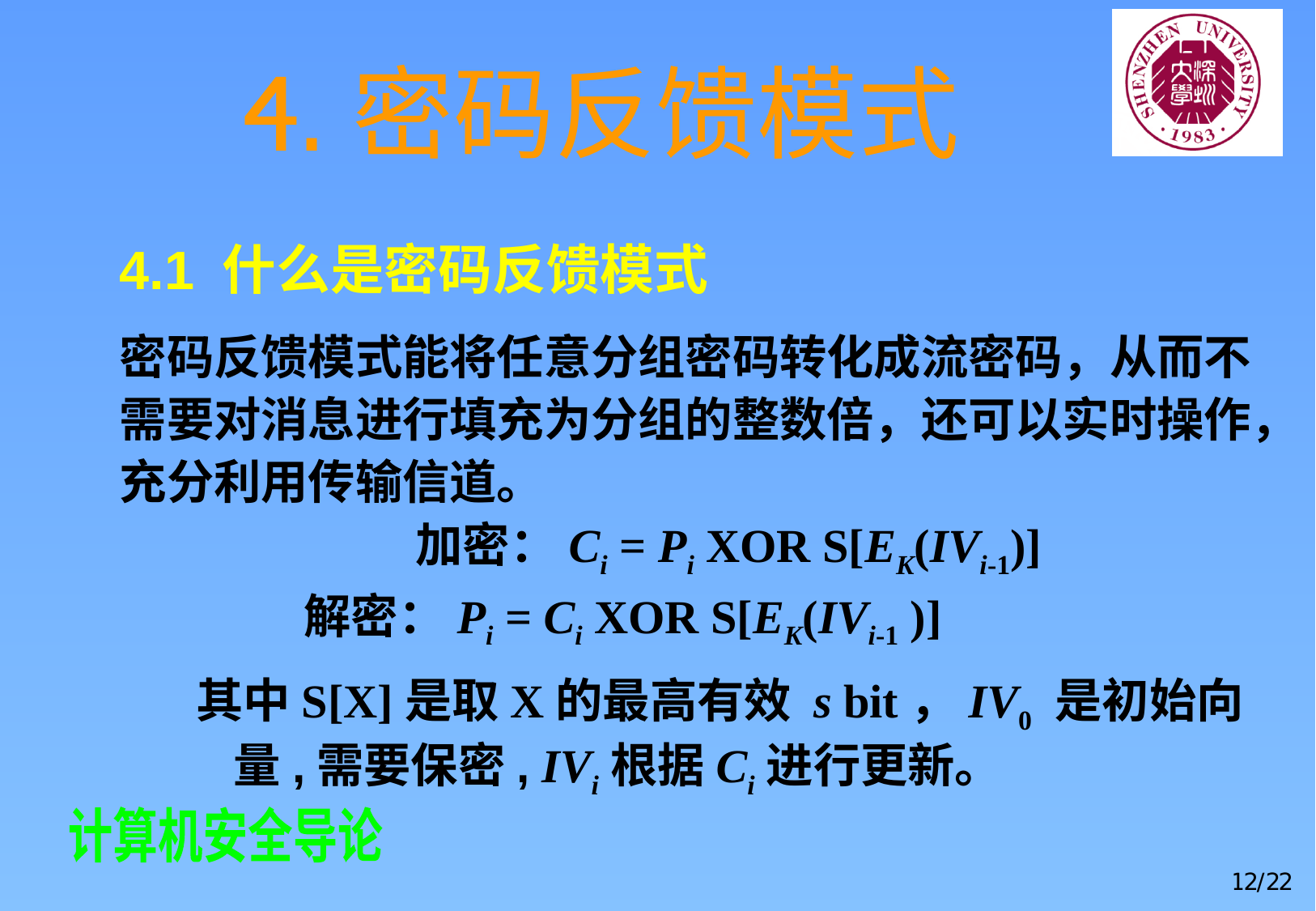

# 4.密码反馈模式
4.1 什么是密码反馈模式
密码反馈模式能将任意分组密码转化成流密码，从而不需要对消息进行填充为分组的整数倍，还可以实时操作，充分利用传输信道。
加密：Ci = Pi XOR S[EK(IVi-1)]
           解密：Pi = Ci XOR S[EK(IVi-1 )]
其中S[X]是取X的最高有效 s bit，IV0 是初始向量,需要保密, IVi根据Ci进行更新。

12/22